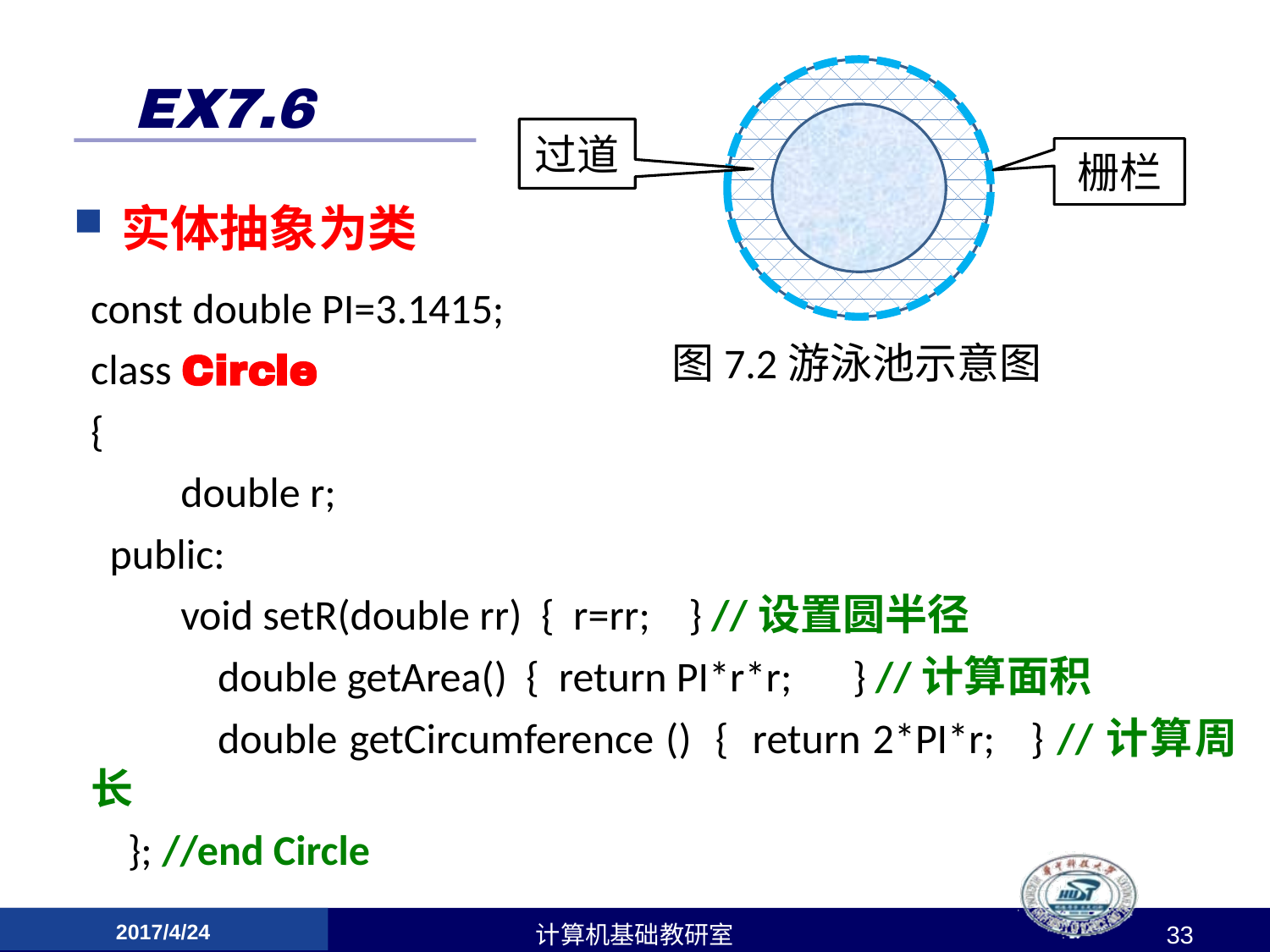

# EX7.6

过道
栅栏
图7.2游泳池示意图

实体抽象为类

const double PI=3.1415;
class Circle
{
	double r;
  public:
	void setR(double rr)  {  r=rr;	} //设置圆半径
	double getArea()  {  return PI*r*r;	} //计算面积
	double getCircumference ()  {  return 2*PI*r;   } //计算周长
}; //end Circle
2017/4/24
计算机基础教研室
33